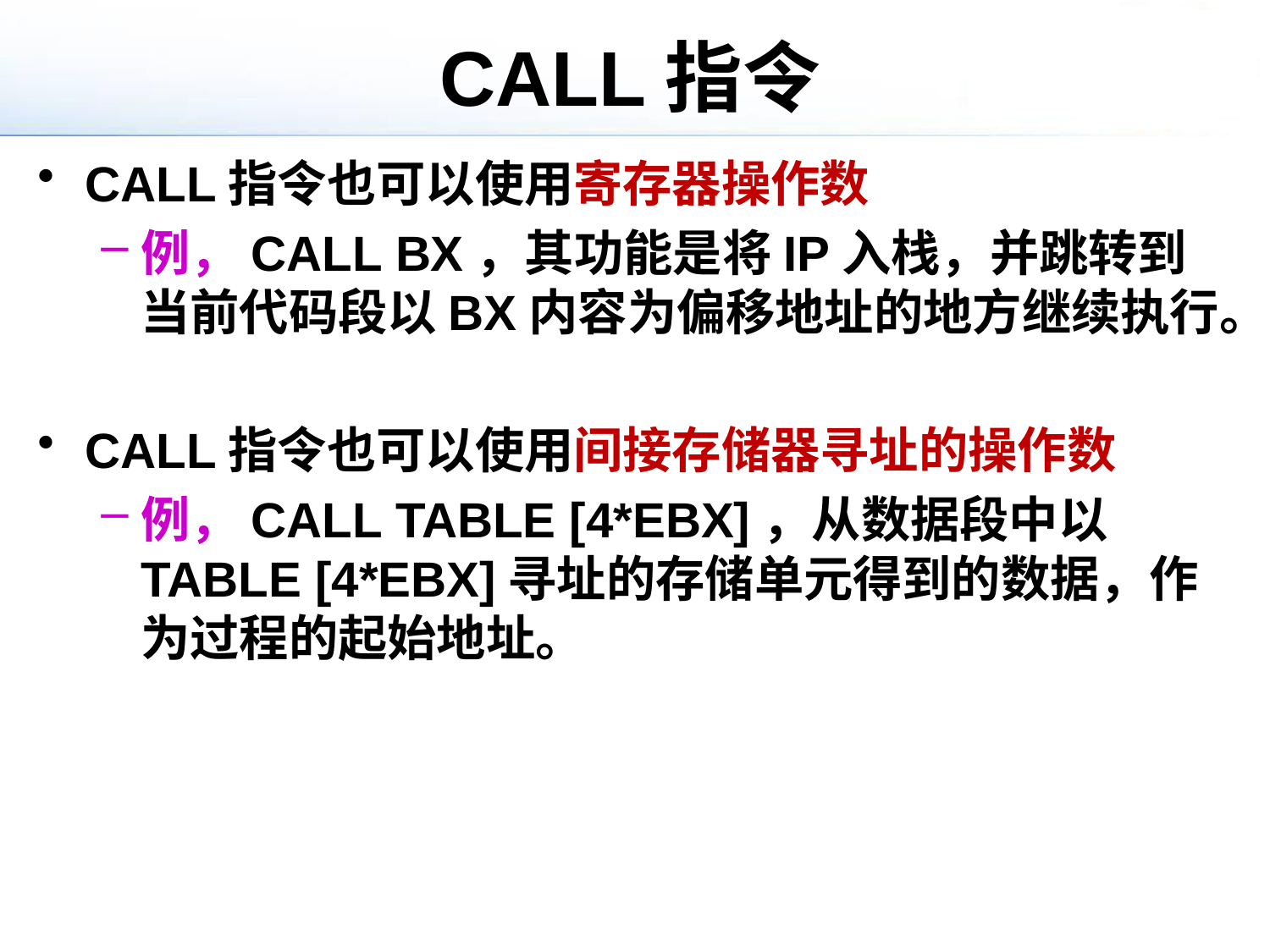

# CALL指令
CALL指令也可以使用寄存器操作数
例，CALL BX，其功能是将IP入栈，并跳转到当前代码段以BX内容为偏移地址的地方继续执行。

CALL指令也可以使用间接存储器寻址的操作数
例，CALL TABLE [4*EBX]，从数据段中以TABLE [4*EBX]寻址的存储单元得到的数据，作为过程的起始地址。